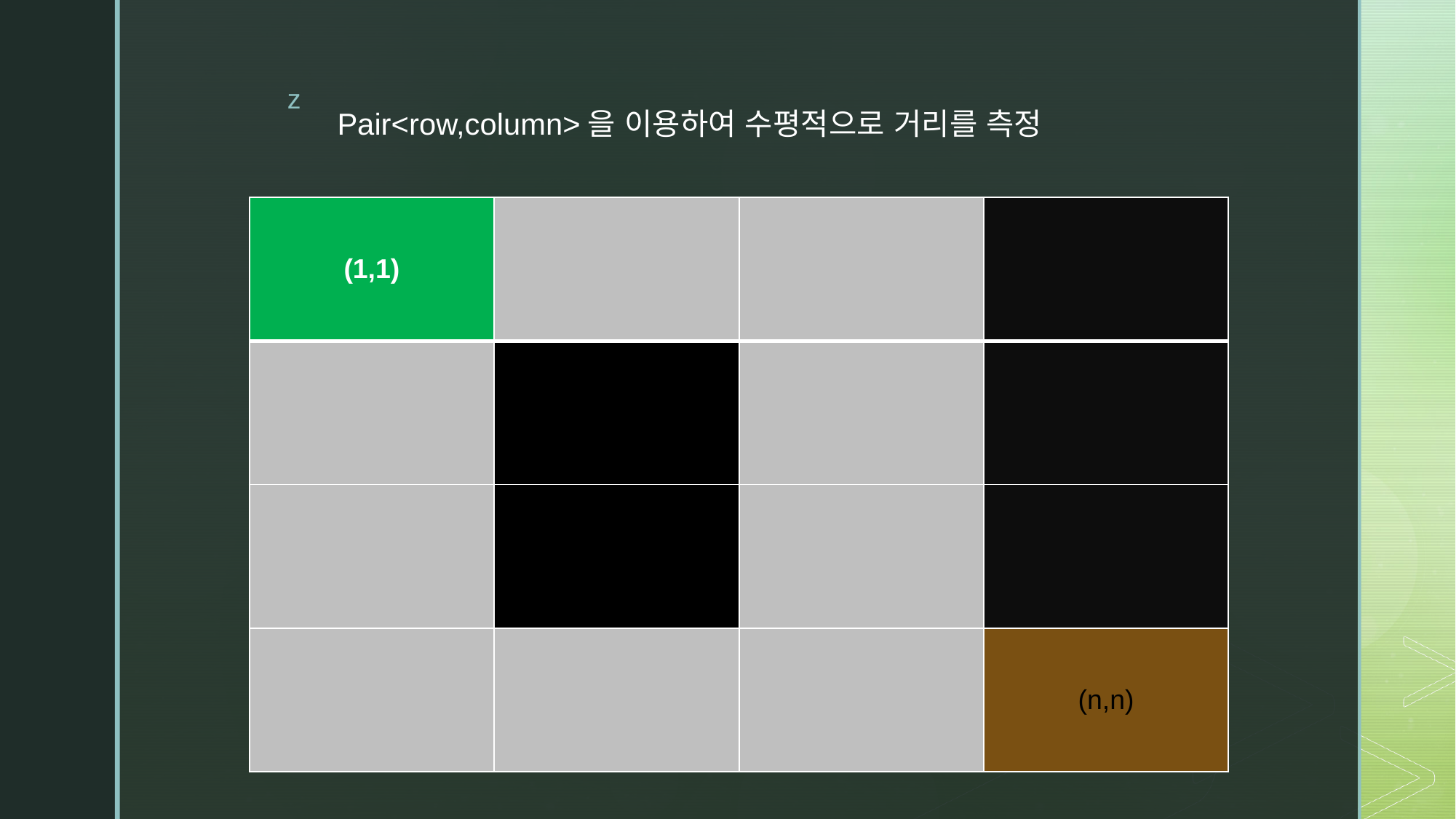

Pair<row,column>을 이용하여 수평적으로 거리를 측정
| (1,1) |  |  |  |
| --- | --- | --- | --- |
|  |  |  |  |
|  |  |  |  |
|  |  |  | (n,n) |